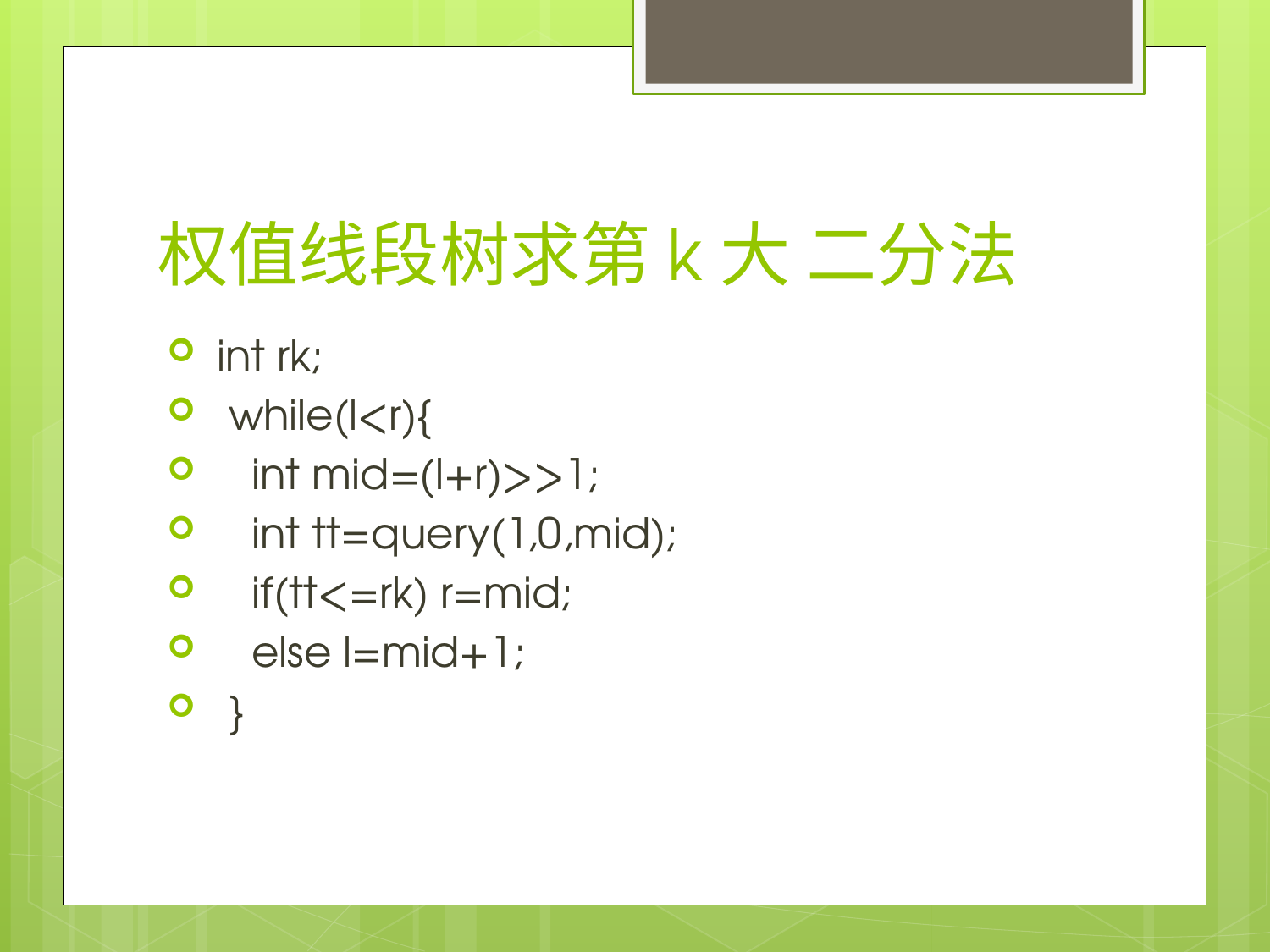

# 权值线段树求第k大 二分法
 int rk;
  while(l<r){
    int mid=(l+r)>>1;
    int tt=query(1,0,mid);
    if(tt<=rk) r=mid;
    else l=mid+1;
  }